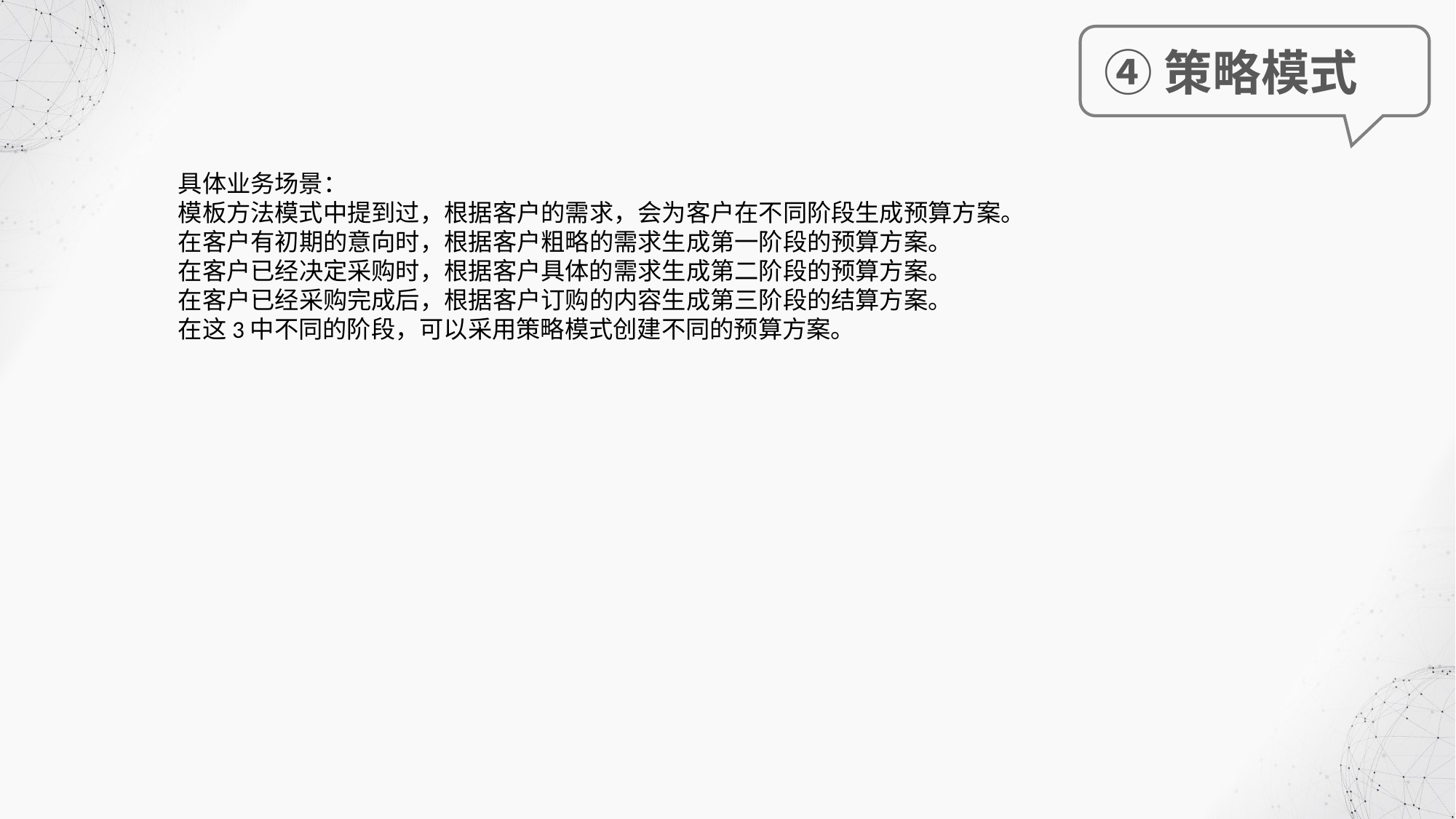

④策略模式
具体业务场景：
模板方法模式中提到过，根据客户的需求，会为客户在不同阶段生成预算方案。
在客户有初期的意向时，根据客户粗略的需求生成第一阶段的预算方案。
在客户已经决定采购时，根据客户具体的需求生成第二阶段的预算方案。
在客户已经采购完成后，根据客户订购的内容生成第三阶段的结算方案。
在这3中不同的阶段，可以采用策略模式创建不同的预算方案。